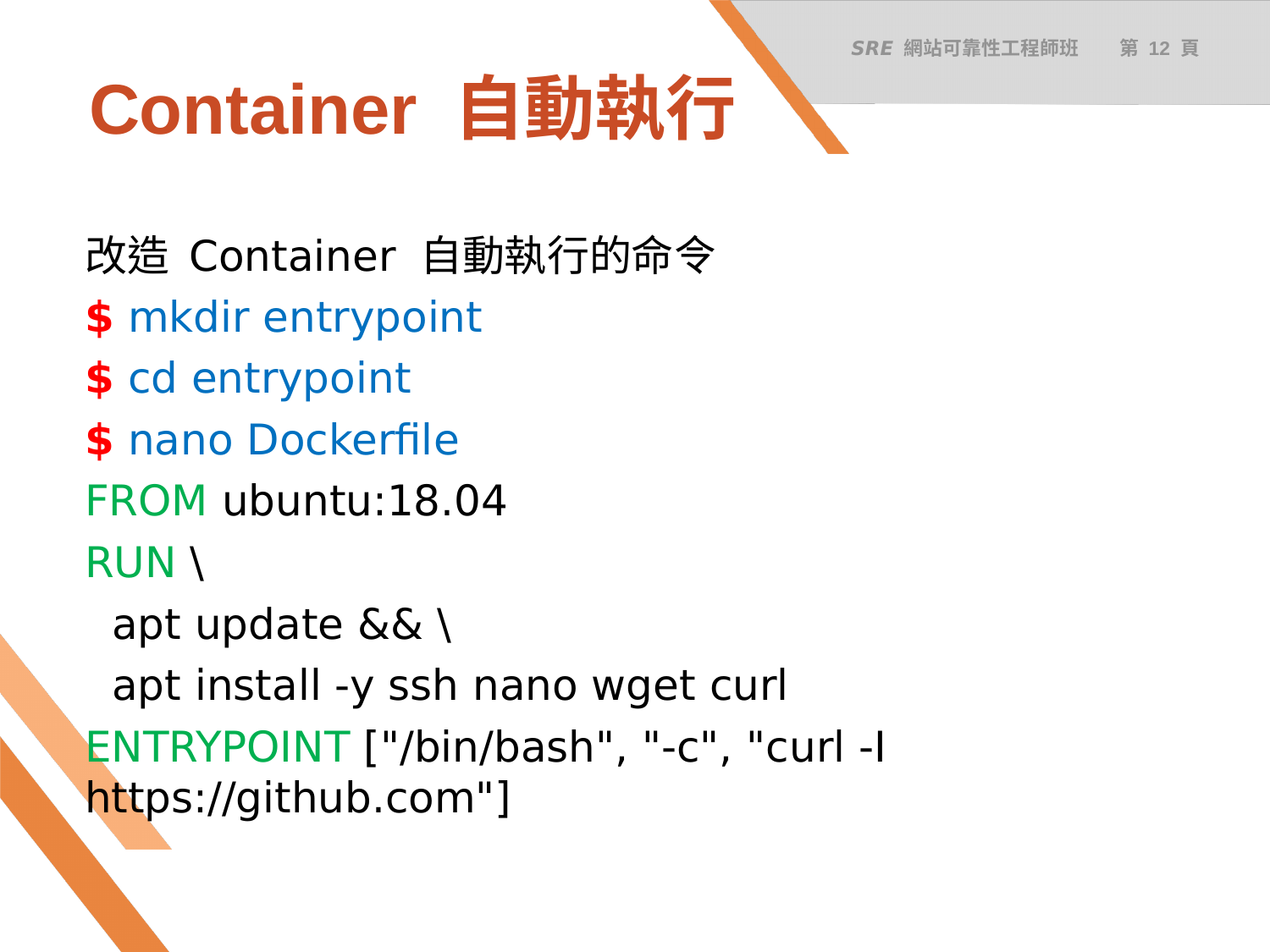

SRE 網站可靠性工程師班
第 12 頁
# Container 自動執行
改造 Container 自動執行的命令
$ mkdir entrypoint
$ cd entrypoint
$ nano Dockerfile
FROM ubuntu:18.04
RUN \
  apt update && \
  apt install -y ssh nano wget curl
ENTRYPOINT ["/bin/bash", "-c", "curl -I https://github.com"]